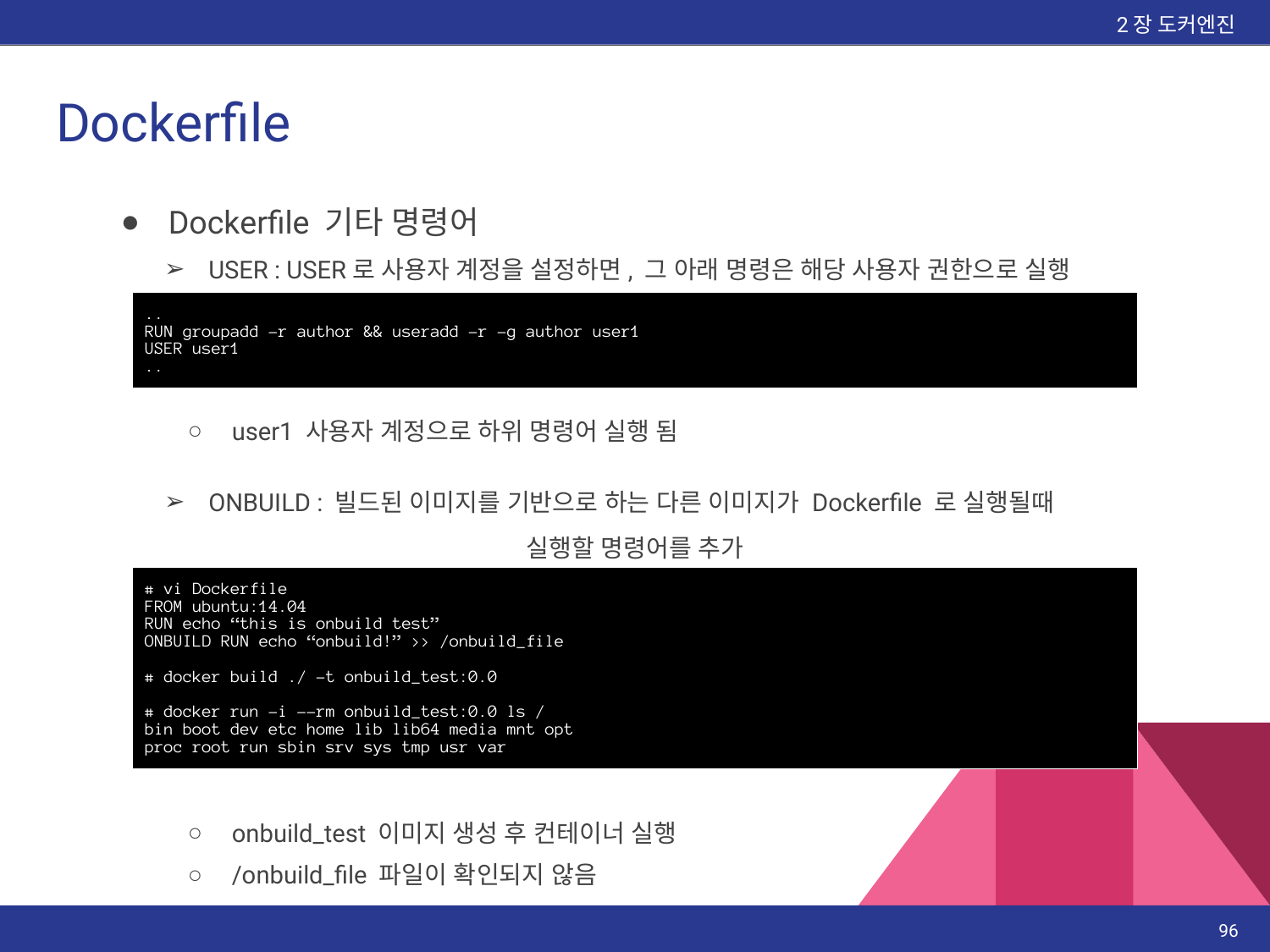

2장 도커엔진
# Dockerfile
Dockerfile 기타 명령어
USER : USER로 사용자 계정을 설정하면, 그 아래 명령은 해당 사용자 권한으로 실행

| .. RUN groupadd -r author && useradd -r -g author user1 USER user1 .. |
| --- |
user1 사용자 계정으로 하위 명령어 실행 됨
ONBUILD : 빌드된 이미지를 기반으로 하는 다른 이미지가 Dockerfile 로 실행될때
			실행할 명령어를 추가

| # vi Dockerfile FROM ubuntu:14.04 RUN echo “this is onbuild test” ONBUILD RUN echo “onbuild!” >> /onbuild\_file # docker build ./ -t onbuild\_test:0.0 # docker run -i --rm onbuild\_test:0.0 ls / bin boot dev etc home lib lib64 media mnt opt proc root run sbin srv sys tmp usr var |
| --- |
onbuild_test 이미지 생성 후 컨테이너 실행
/onbuild_file 파일이 확인되지 않음
96